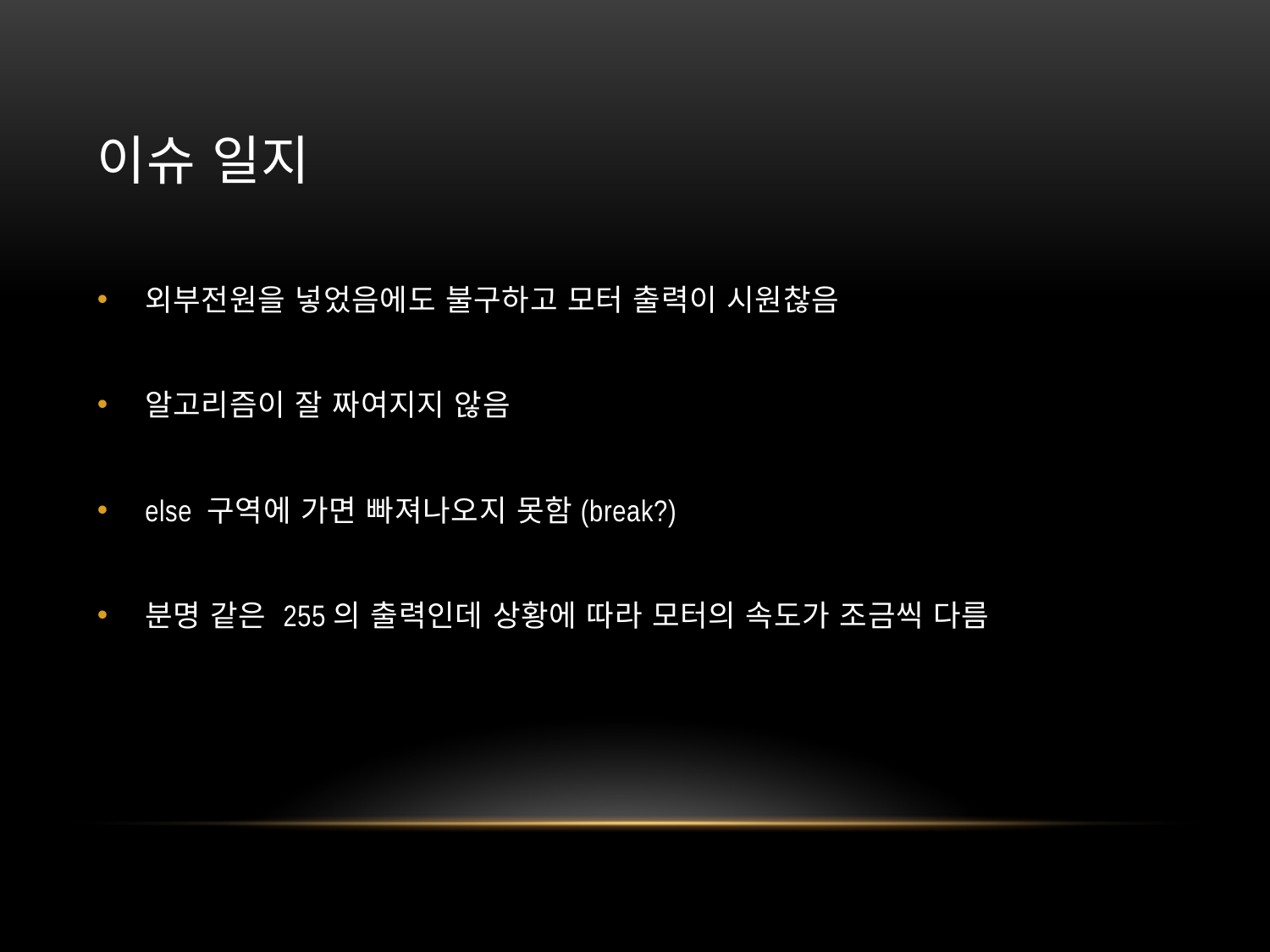

# 이슈 일지

외부전원을 넣었음에도 불구하고 모터 출력이 시원찮음

알고리즘이 잘 짜여지지 않음

else 구역에 가면 빠져나오지 못함(break?)

분명 같은 255의 출력인데 상황에 따라 모터의 속도가 조금씩 다름